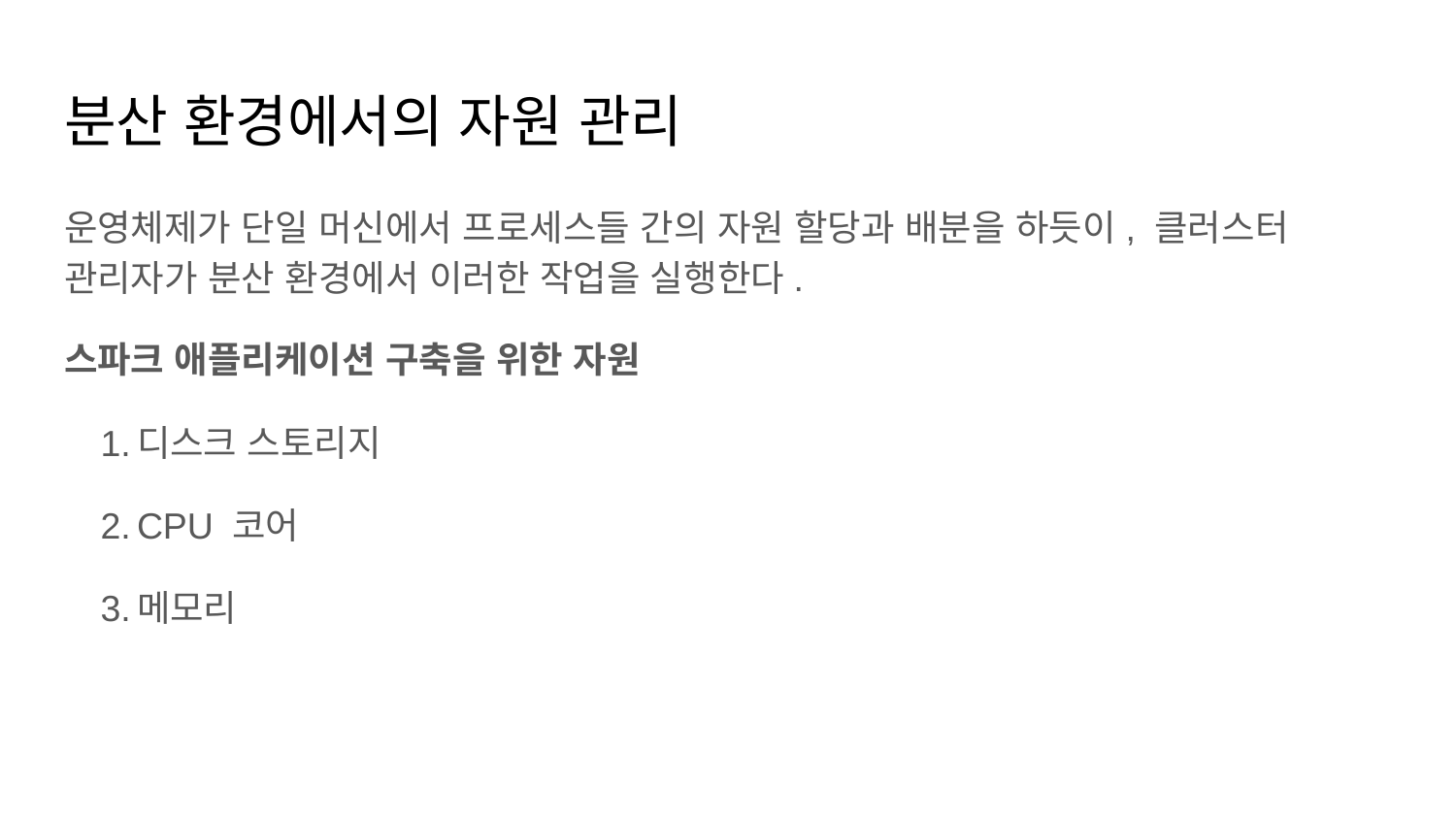

# 분산 환경에서의 자원 관리
운영체제가 단일 머신에서 프로세스들 간의 자원 할당과 배분을 하듯이, 클러스터 관리자가 분산 환경에서 이러한 작업을 실행한다.
스파크 애플리케이션 구축을 위한 자원
디스크 스토리지
CPU 코어
메모리